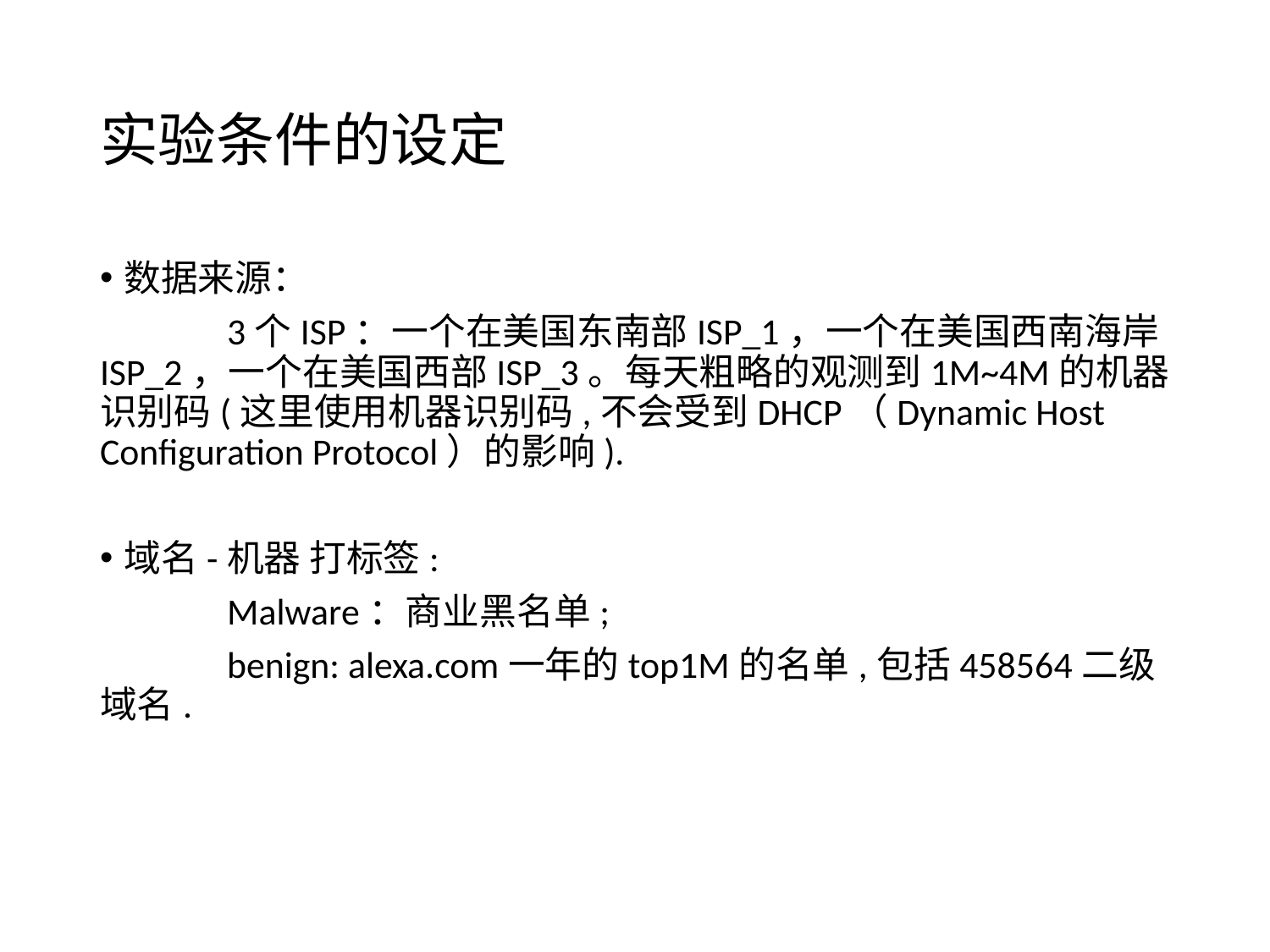

# 实验条件的设定
数据来源：
	3个ISP：一个在美国东南部ISP_1，一个在美国西南海岸ISP_2，一个在美国西部ISP_3。每天粗略的观测到1M~4M的机器识别码(这里使用机器识别码,不会受到DHCP（Dynamic Host Configuration Protocol）的影响).

域名-机器 打标签:
	Malware：商业黑名单;
	benign: alexa.com一年的top1M的名单,包括458564二级域名.